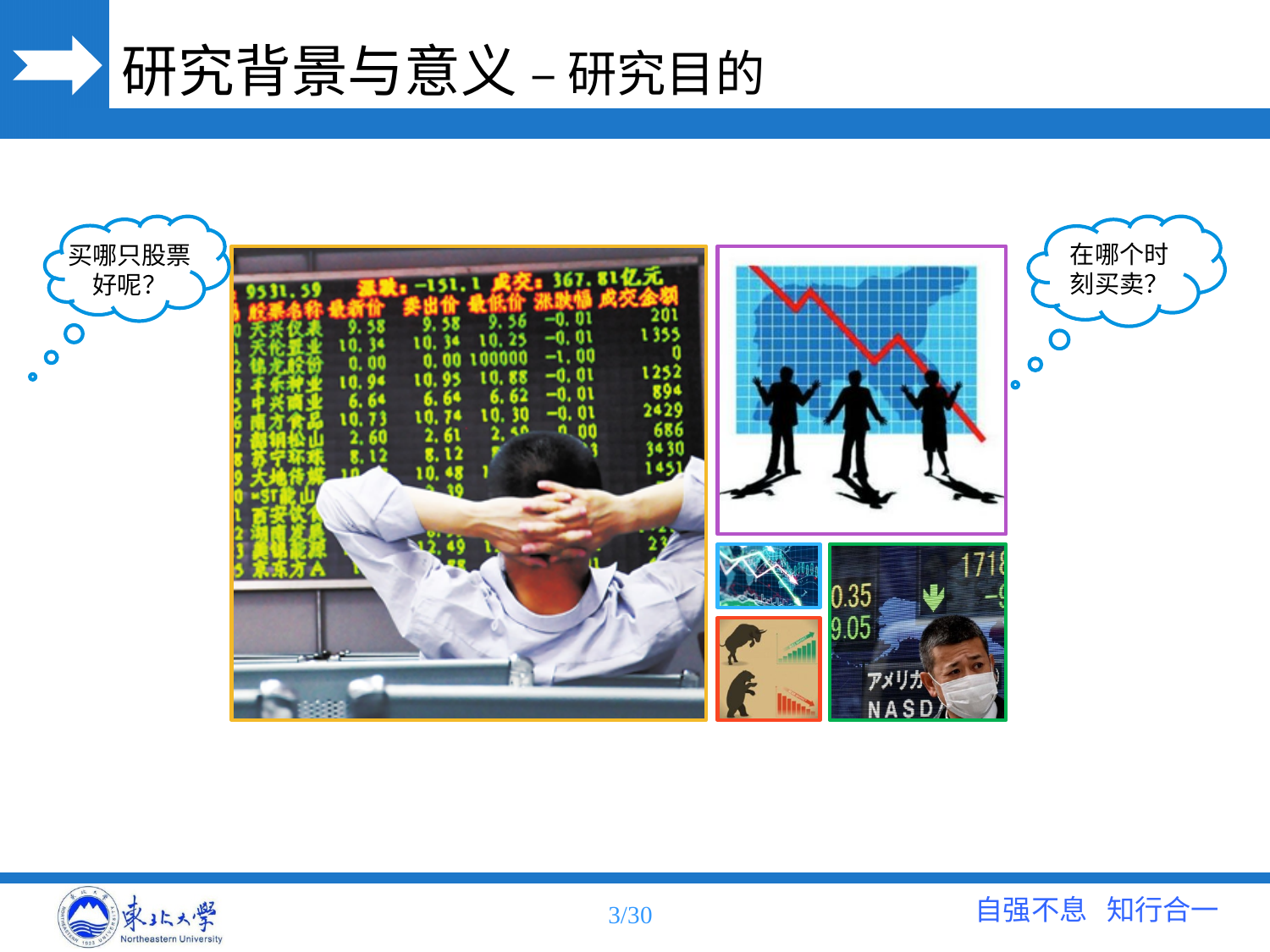

# 研究背景与意义 – 研究目的

在哪个时刻买卖？
买哪只股票
好呢？

3/30